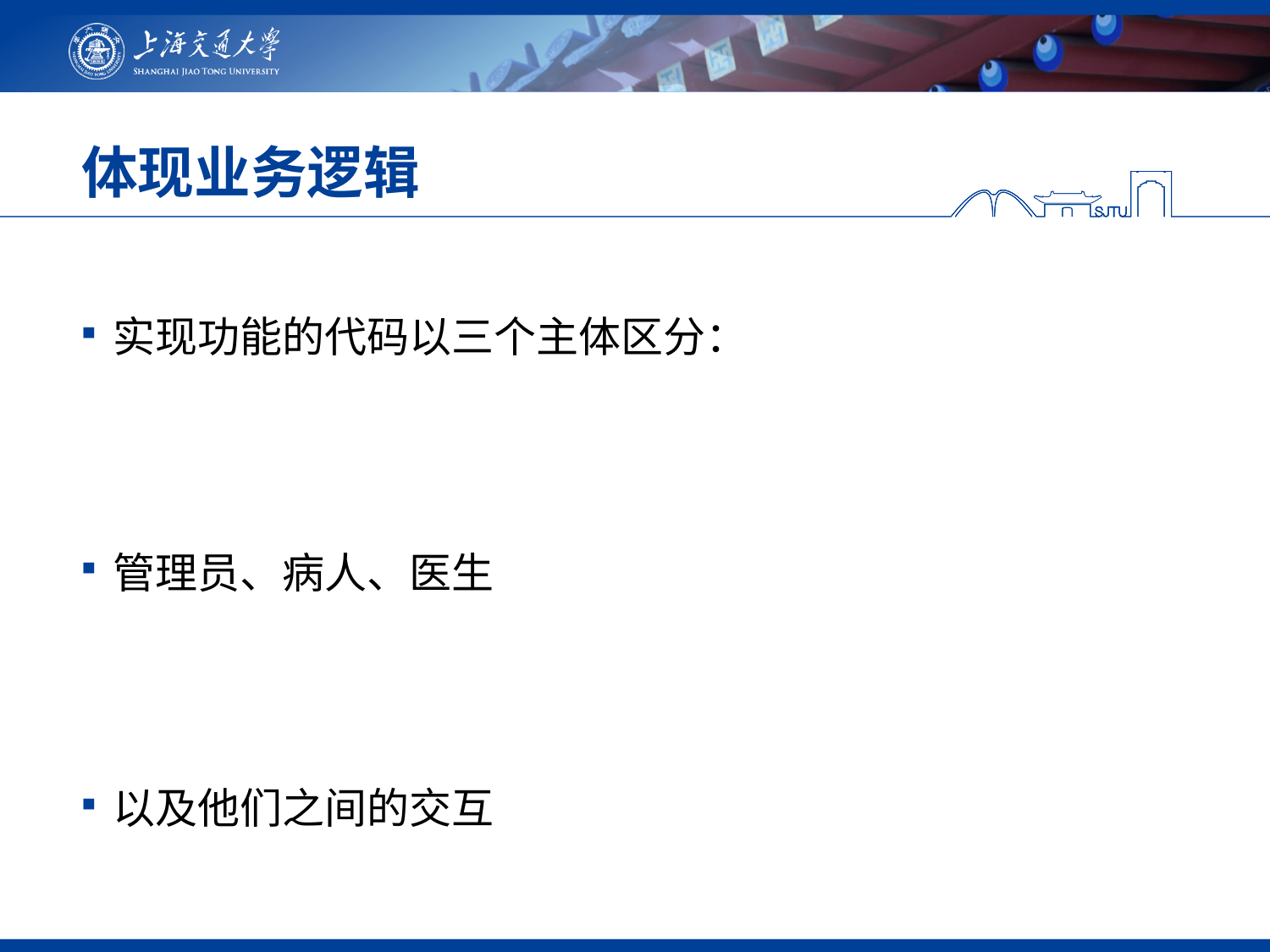

# 体现业务逻辑

实现功能的代码以三个主体区分：

管理员、病人、医生

以及他们之间的交互